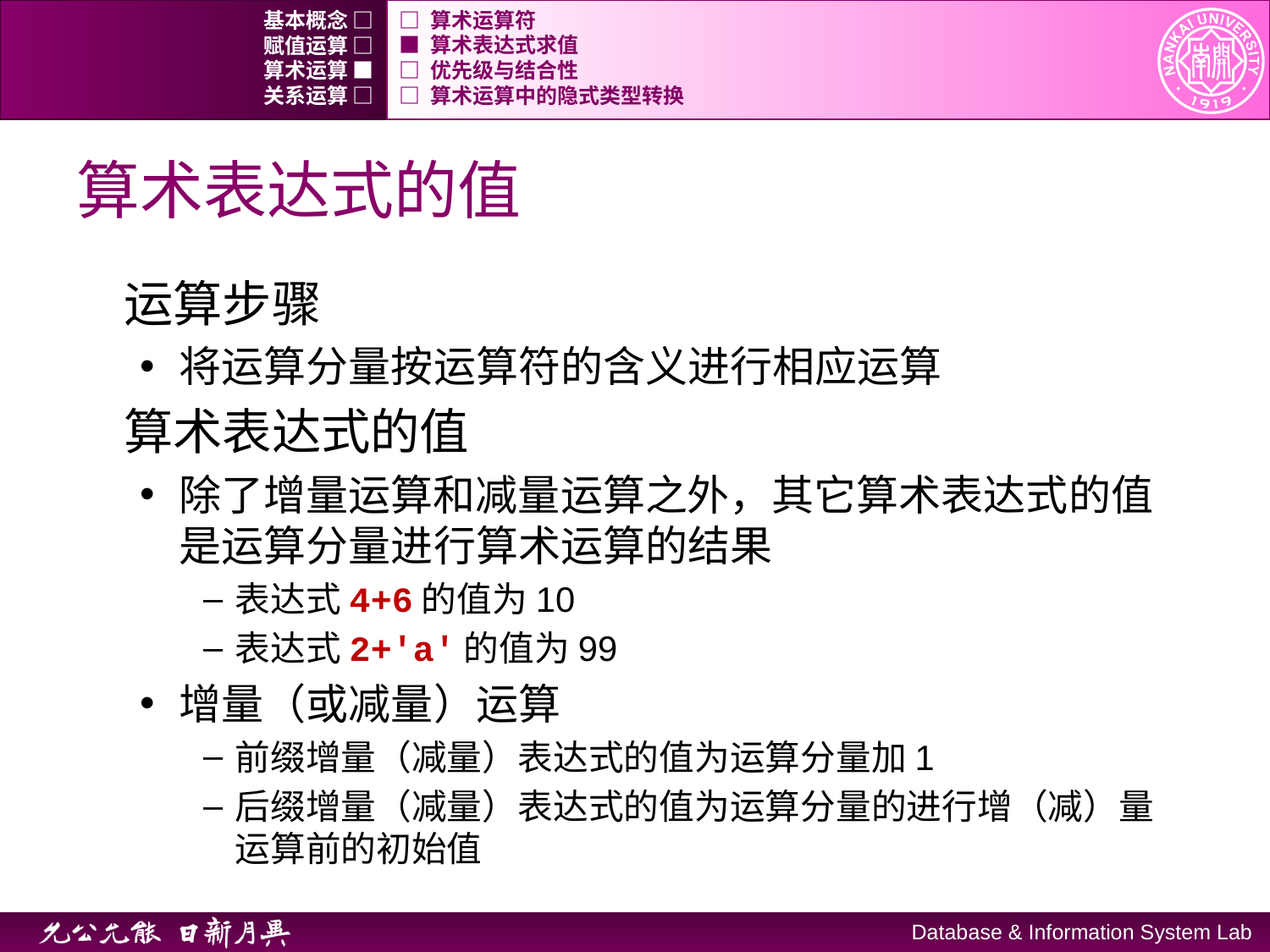

基本概念 □
□ 算术运算符
赋值运算 □
■ 算术表达式求值
算术运算 ■
□ 优先级与结合性
关系运算 □
□ 算术运算中的隐式类型转换
# 算术表达式的值
运算步骤
将运算分量按运算符的含义进行相应运算
算术表达式的值
除了增量运算和减量运算之外，其它算术表达式的值是运算分量进行算术运算的结果
表达式4+6的值为10
表达式2+'a'的值为99
增量（或减量）运算
前缀增量（减量）表达式的值为运算分量加1
后缀增量（减量）表达式的值为运算分量的进行增（减）量运算前的初始值